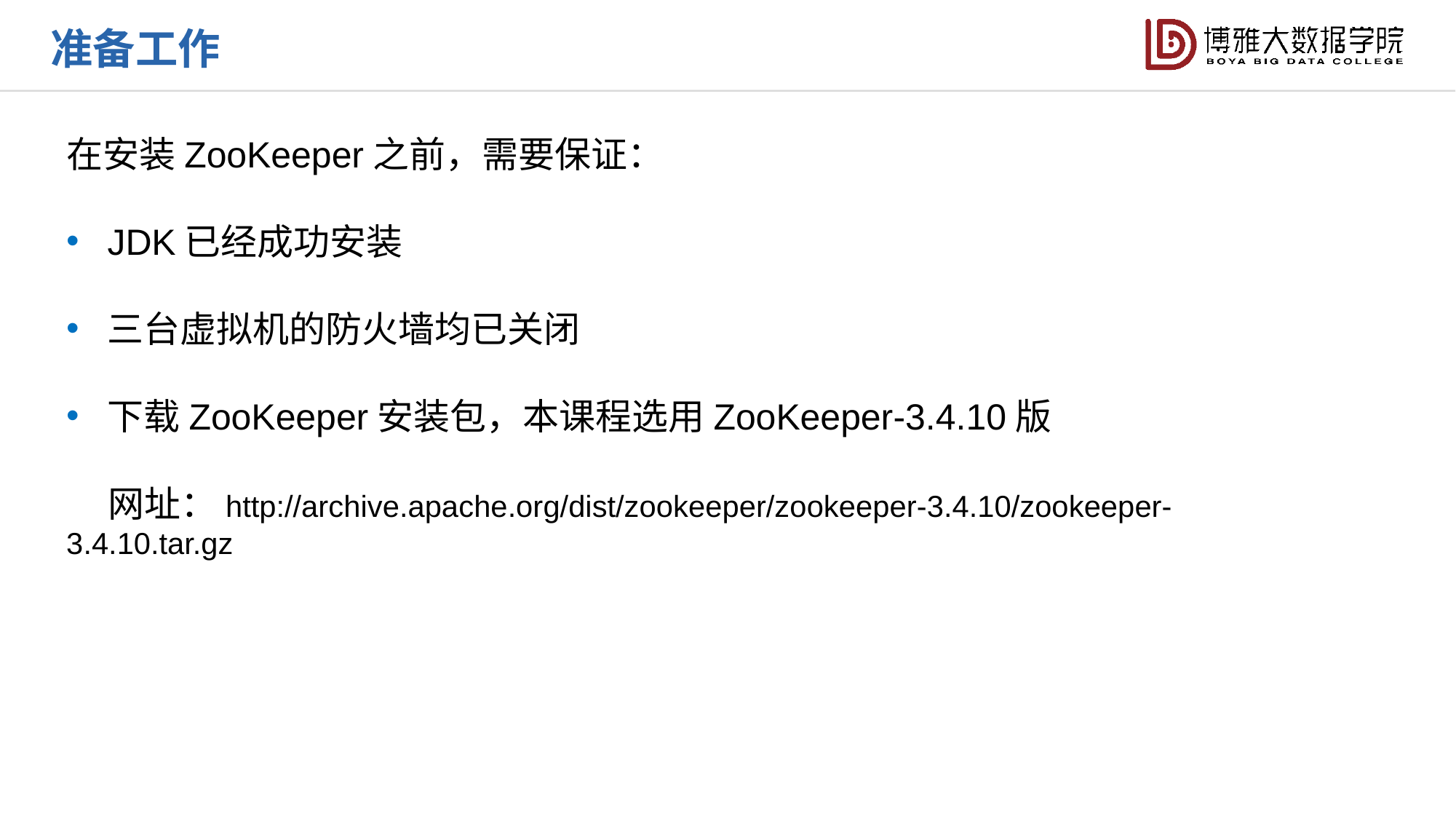

准备工作
在安装ZooKeeper之前，需要保证：

JDK已经成功安装

三台虚拟机的防火墙均已关闭

下载ZooKeeper安装包，本课程选用ZooKeeper-3.4.10版

    网址：http://archive.apache.org/dist/zookeeper/zookeeper-3.4.10/zookeeper-3.4.10.tar.gz